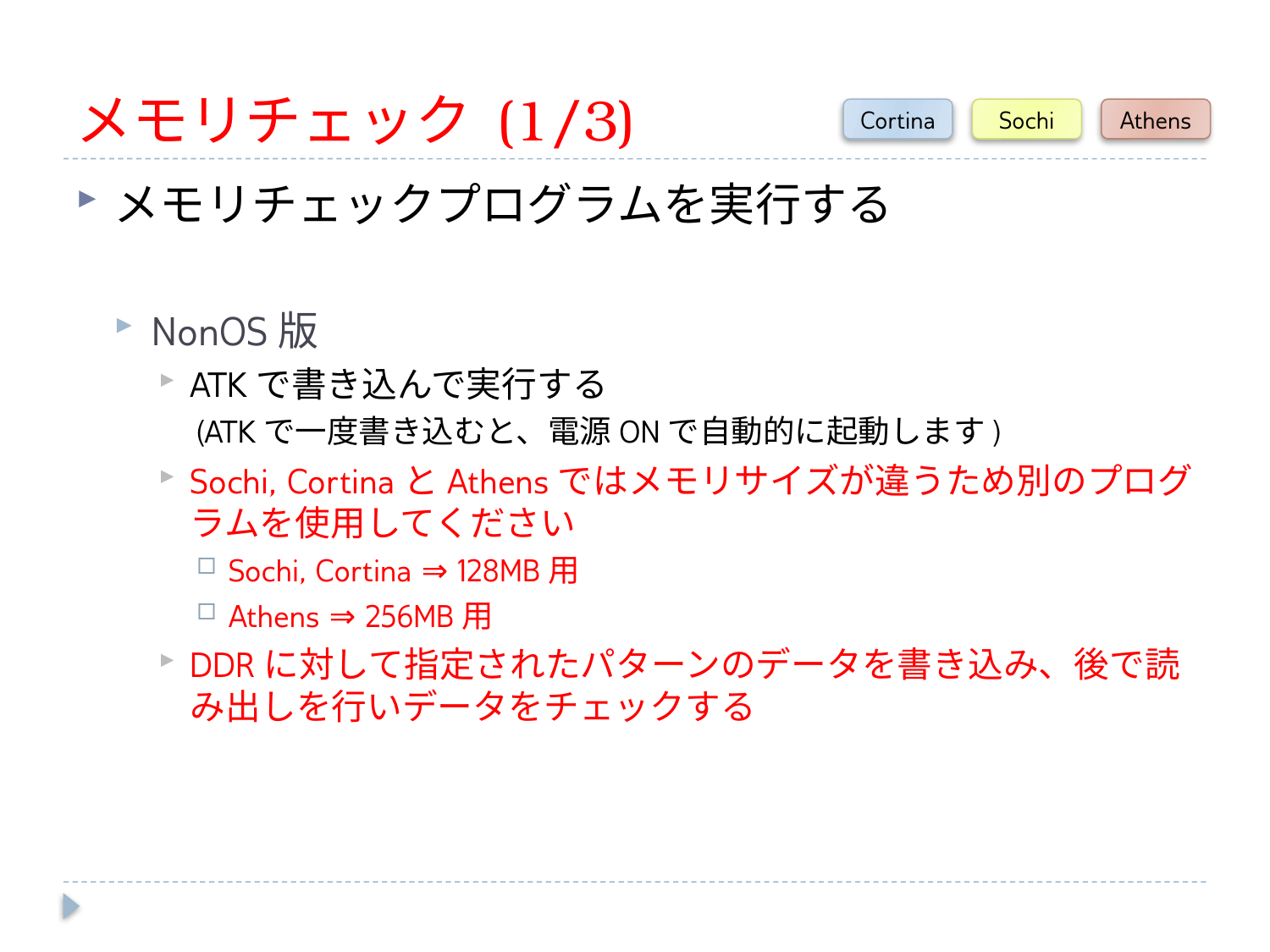

# メモリチェック (1/3)
Cortina
Sochi
Athens
メモリチェックプログラムを実行する

NonOS版
ATKで書き込んで実行する
(ATKで一度書き込むと、電源ONで自動的に起動します)
Sochi, CortinaとAthensではメモリサイズが違うため別のプログラムを使用してください
Sochi, Cortina ⇒ 128MB用
Athens ⇒ 256MB用
DDRに対して指定されたパターンのデータを書き込み、後で読み出しを行いデータをチェックする